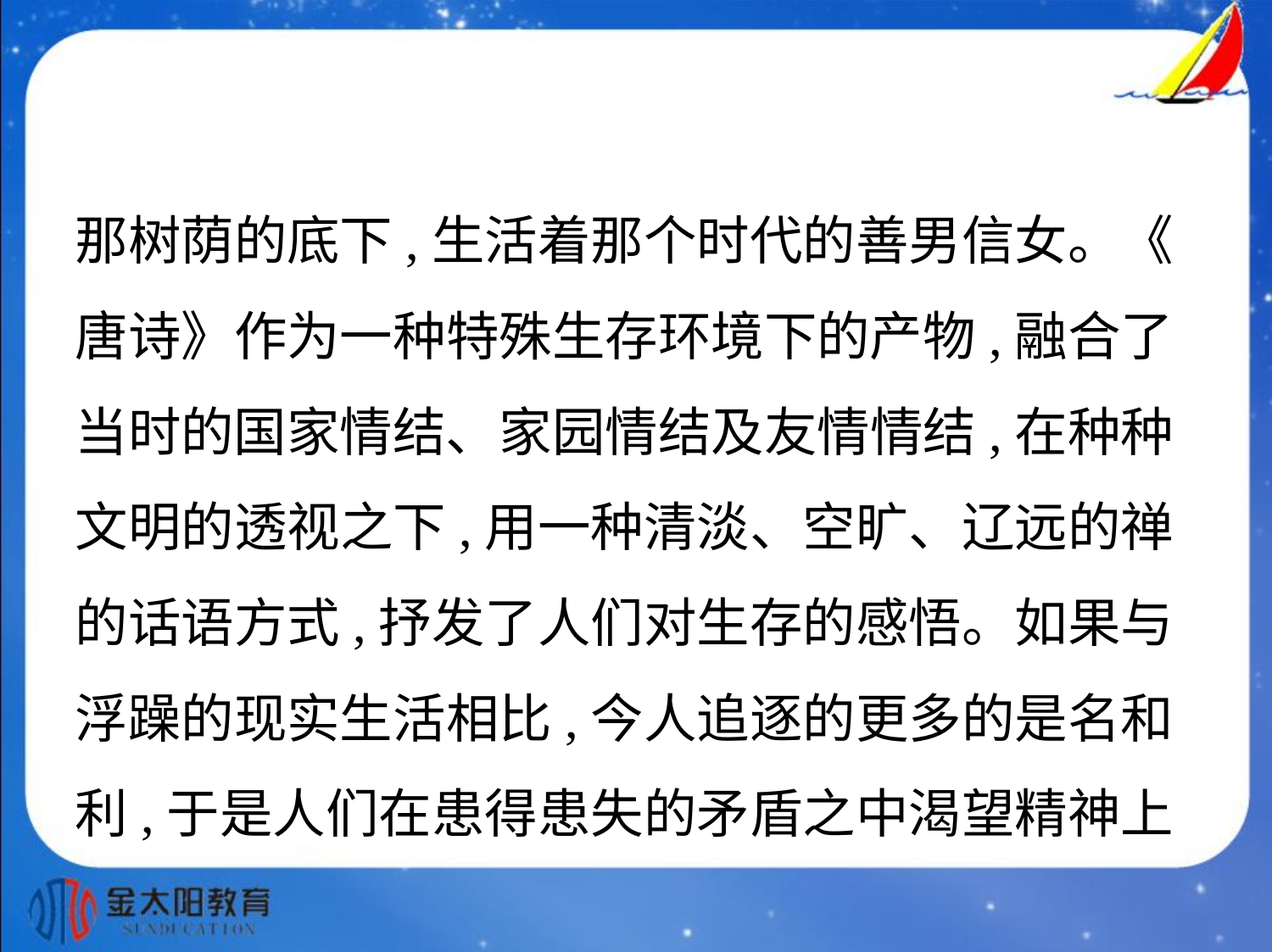

那树荫的底下,生活着那个时代的善男信女。《
唐诗》作为一种特殊生存环境下的产物,融合了
当时的国家情结、家园情结及友情情结,在种种
文明的透视之下,用一种清淡、空旷、辽远的禅
的话语方式,抒发了人们对生存的感悟。如果与
浮躁的现实生活相比,今人追逐的更多的是名和
利,于是人们在患得患失的矛盾之中渴望精神上